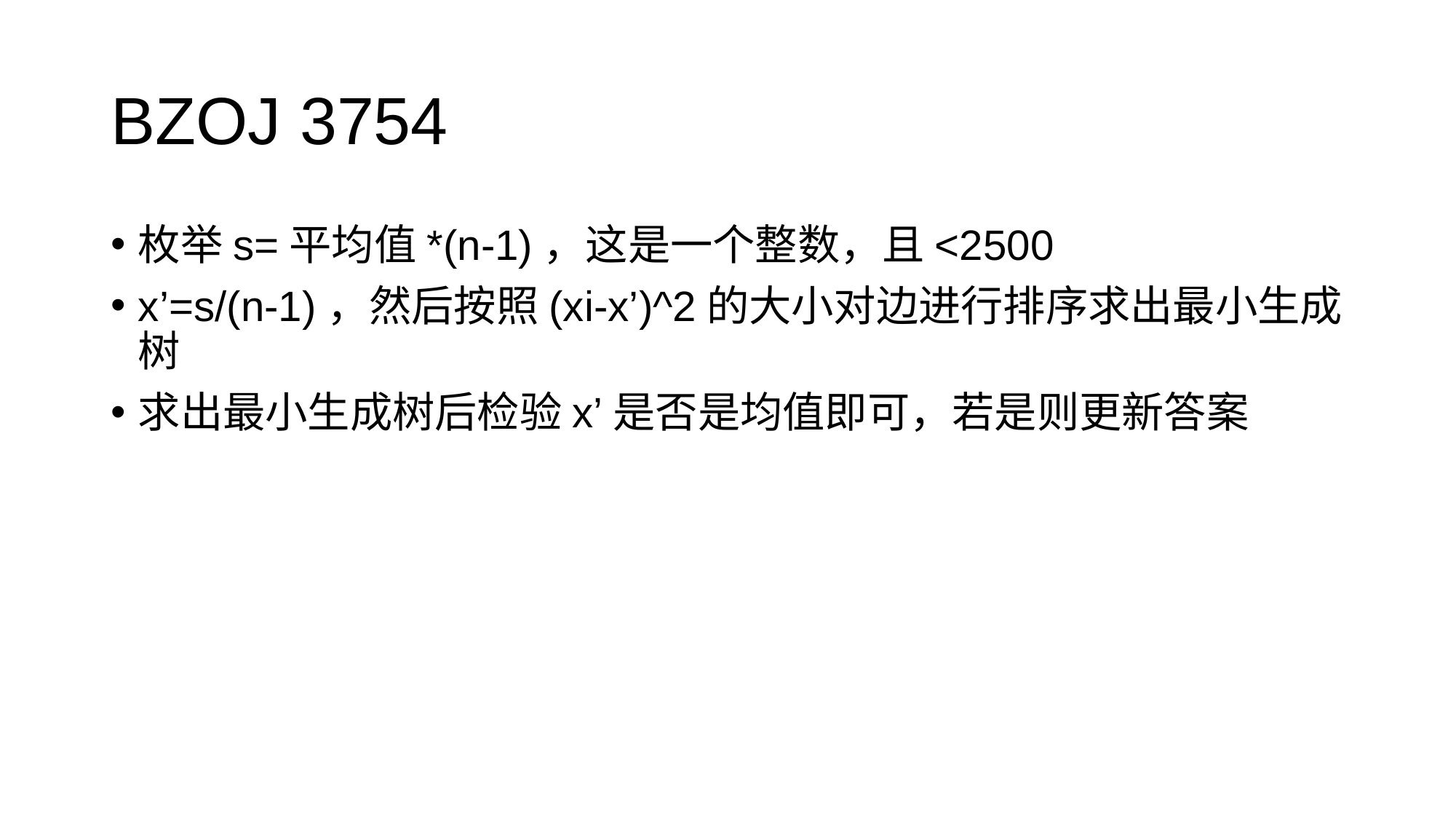

# BZOJ 3754
枚举s=平均值*(n-1)，这是一个整数，且<2500
x’=s/(n-1)，然后按照(xi-x’)^2的大小对边进行排序求出最小生成树
求出最小生成树后检验x’是否是均值即可，若是则更新答案